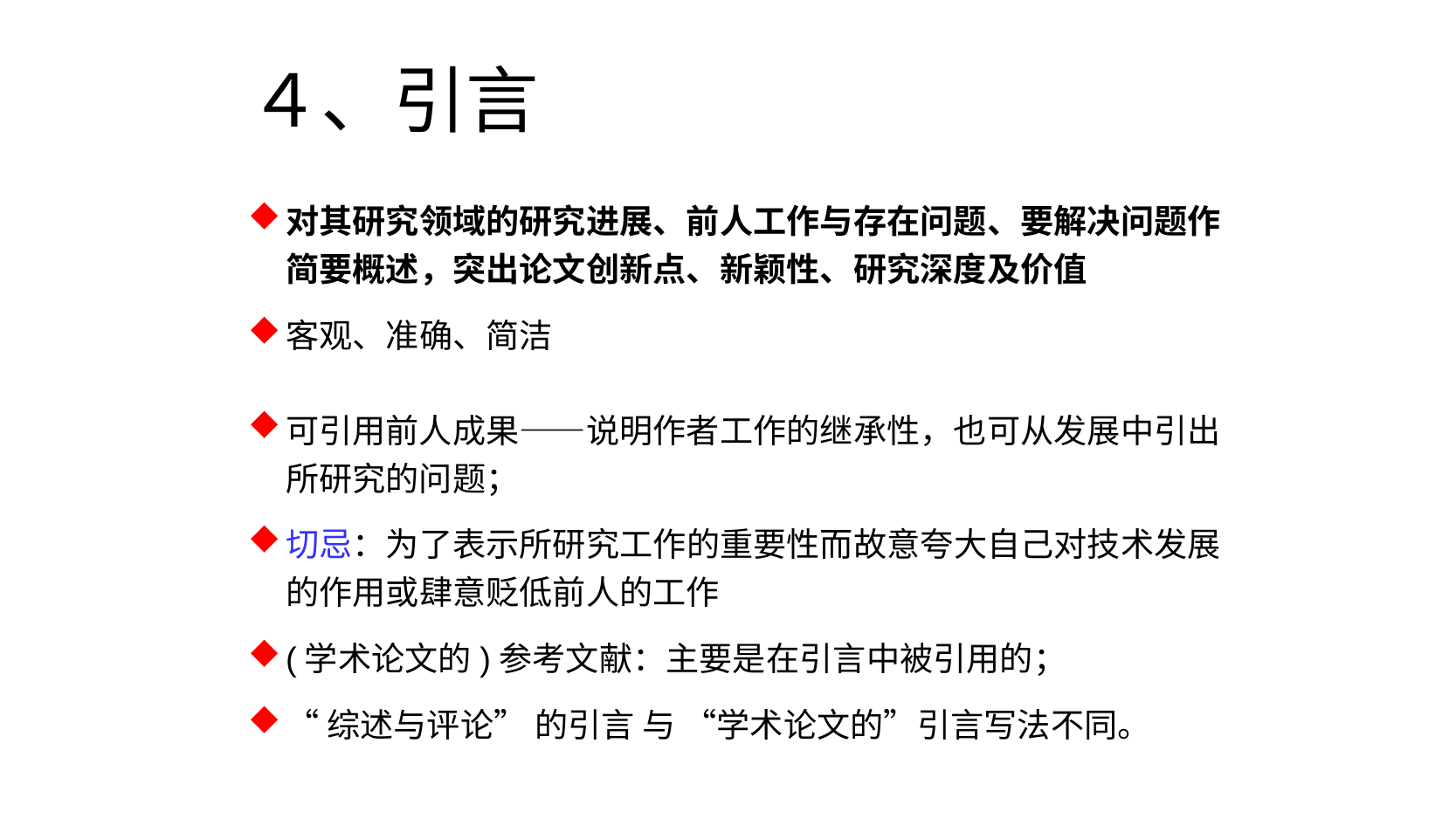

４、引言
对其研究领域的研究进展、前人工作与存在问题、要解决问题作简要概述，突出论文创新点、新颖性、研究深度及价值
客观、准确、简洁
可引用前人成果——说明作者工作的继承性，也可从发展中引出所研究的问题；
切忌：为了表示所研究工作的重要性而故意夸大自己对技术发展的作用或肆意贬低前人的工作
(学术论文的)参考文献：主要是在引言中被引用的；
“综述与评论” 的引言 与 “学术论文的”引言写法不同。